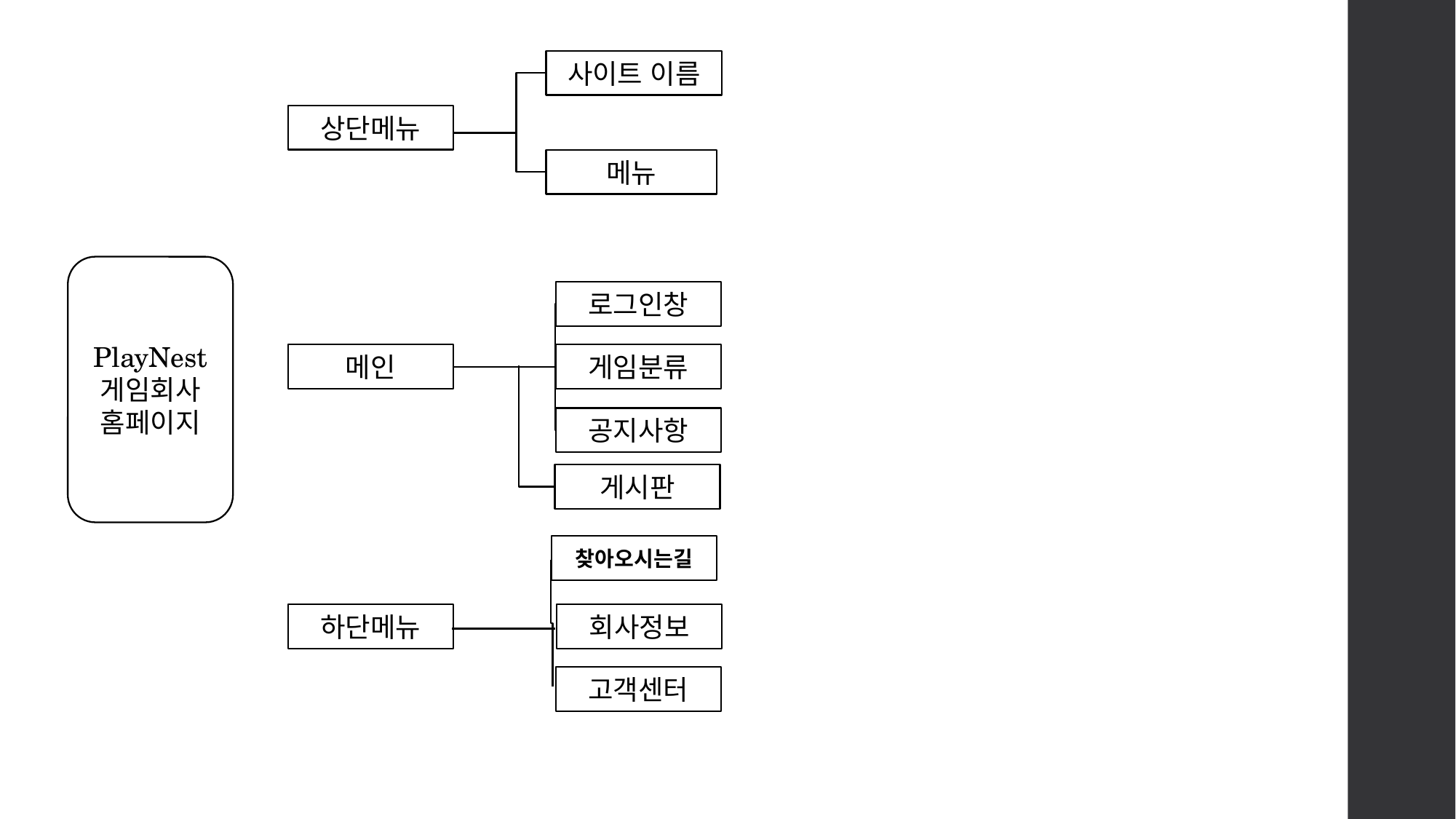

사이트 이름
상단메뉴
메뉴
PlayNest
게임회사
홈페이지
로그인창
메인
게임분류
공지사항
게시판
찾아오시는길
회사정보
하단메뉴
고객센터